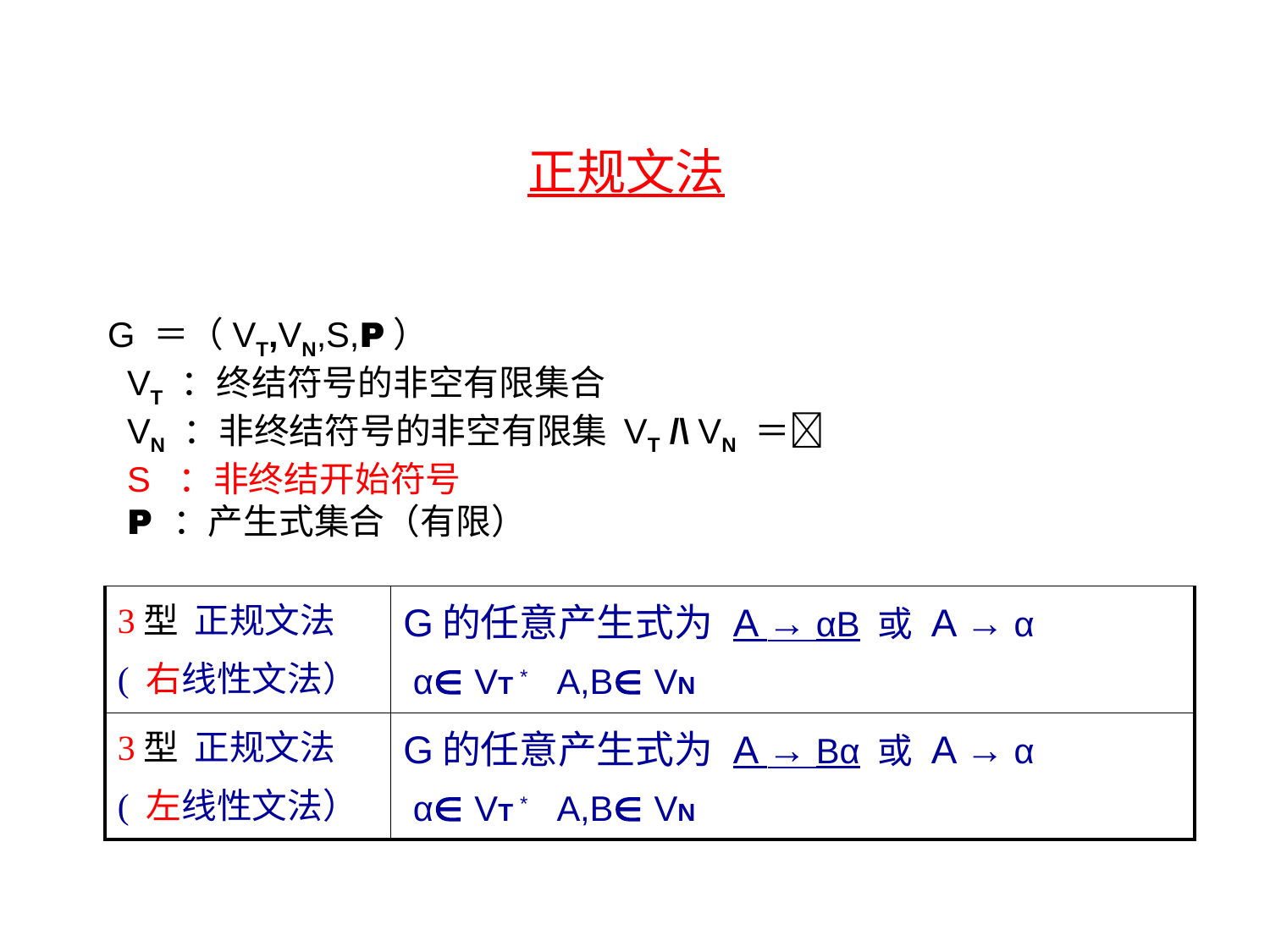

正规文法
G ＝（VT,VN,S,P）
  VT ：终结符号的非空有限集合
  VN ：非终结符号的非空有限集 VT /\ VN ＝∅
  S  ：非终结开始符号
  P ：产生式集合（有限）
| 3型 正规文法 ( 右线性文法） | G的任意产生式为 A → αB 或 A → α α∈ VT \* A,B∈ VN |
| --- | --- |
| 3型 正规文法 ( 左线性文法） | G的任意产生式为 A → Bα 或 A → α α∈ VT \* A,B∈ VN |